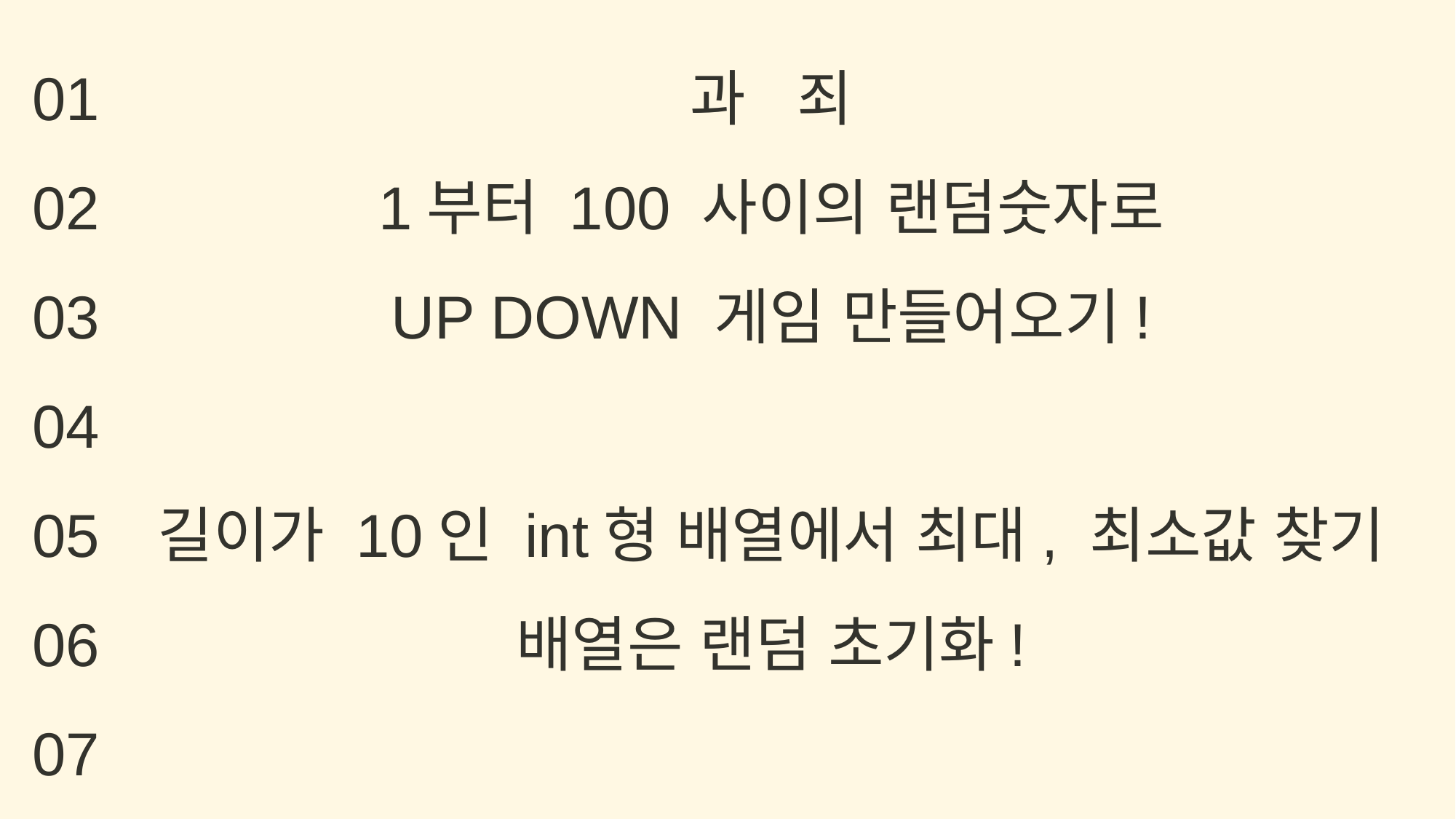

과   죄
1부터 100 사이의 랜덤숫자로
UP DOWN 게임 만들어오기!

길이가 10인 int형 배열에서 최대, 최소값 찾기
배열은 랜덤 초기화!
01
02
03
04
05
06
07